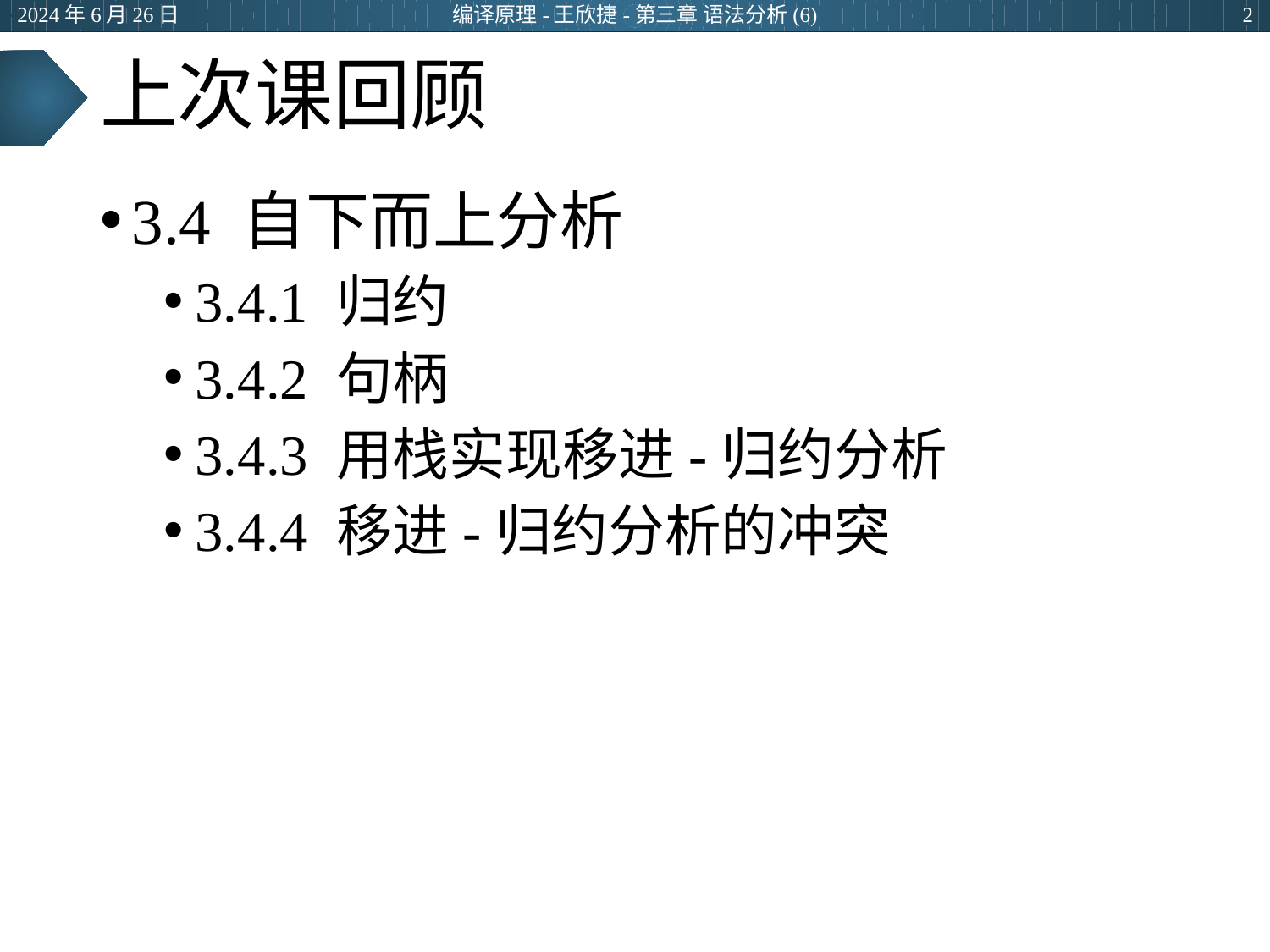

2024年6月26日
编译原理-王欣捷-第三章 语法分析(6)
2
# 上次课回顾
3.4 自下而上分析
3.4.1 归约
3.4.2 句柄
3.4.3 用栈实现移进-归约分析
3.4.4 移进-归约分析的冲突